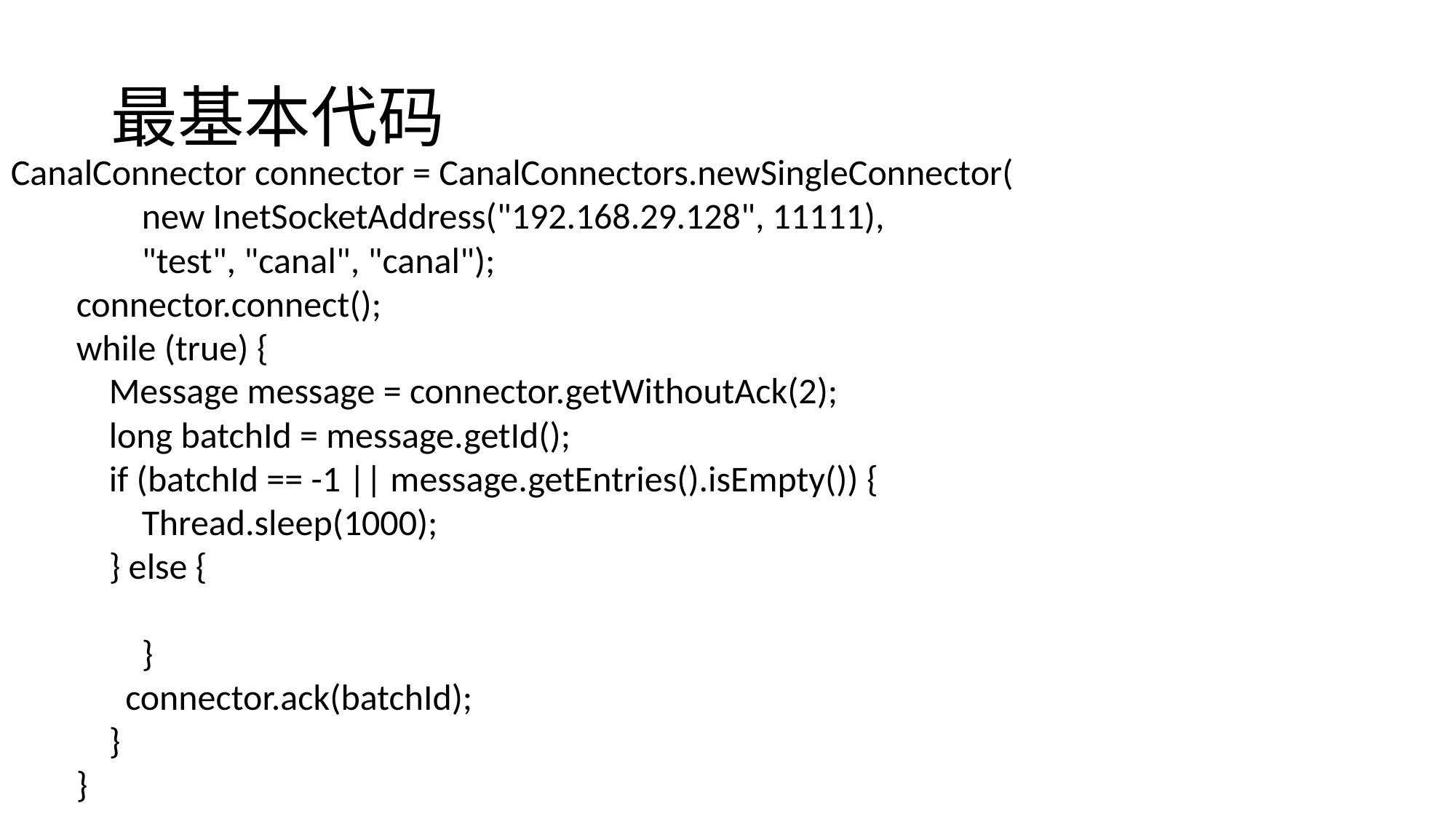

# 最基本代码
CanalConnector connector = CanalConnectors.newSingleConnector(
                new InetSocketAddress("192.168.29.128", 11111),
                "test", "canal", "canal");
        connector.connect();
        while (true) {
            Message message = connector.getWithoutAck(2);
            long batchId = message.getId();
            if (batchId == -1 || message.getEntries().isEmpty()) {
                Thread.sleep(1000);
            } else {

                }
              connector.ack(batchId);
            }
        }